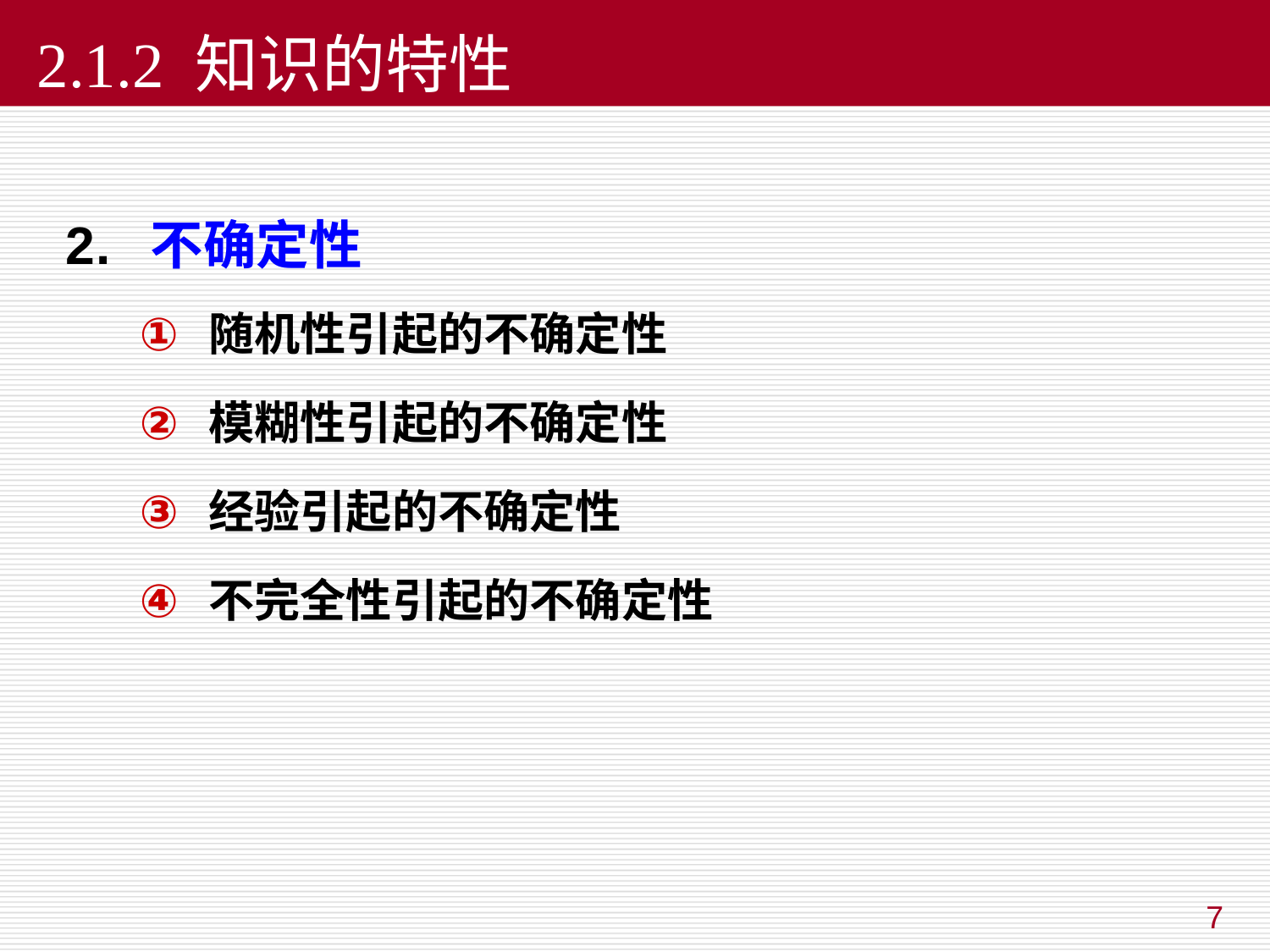

2.1.2 知识的特性
  不确定性
 随机性引起的不确定性
 模糊性引起的不确定性
 经验引起的不确定性
 不完全性引起的不确定性
7